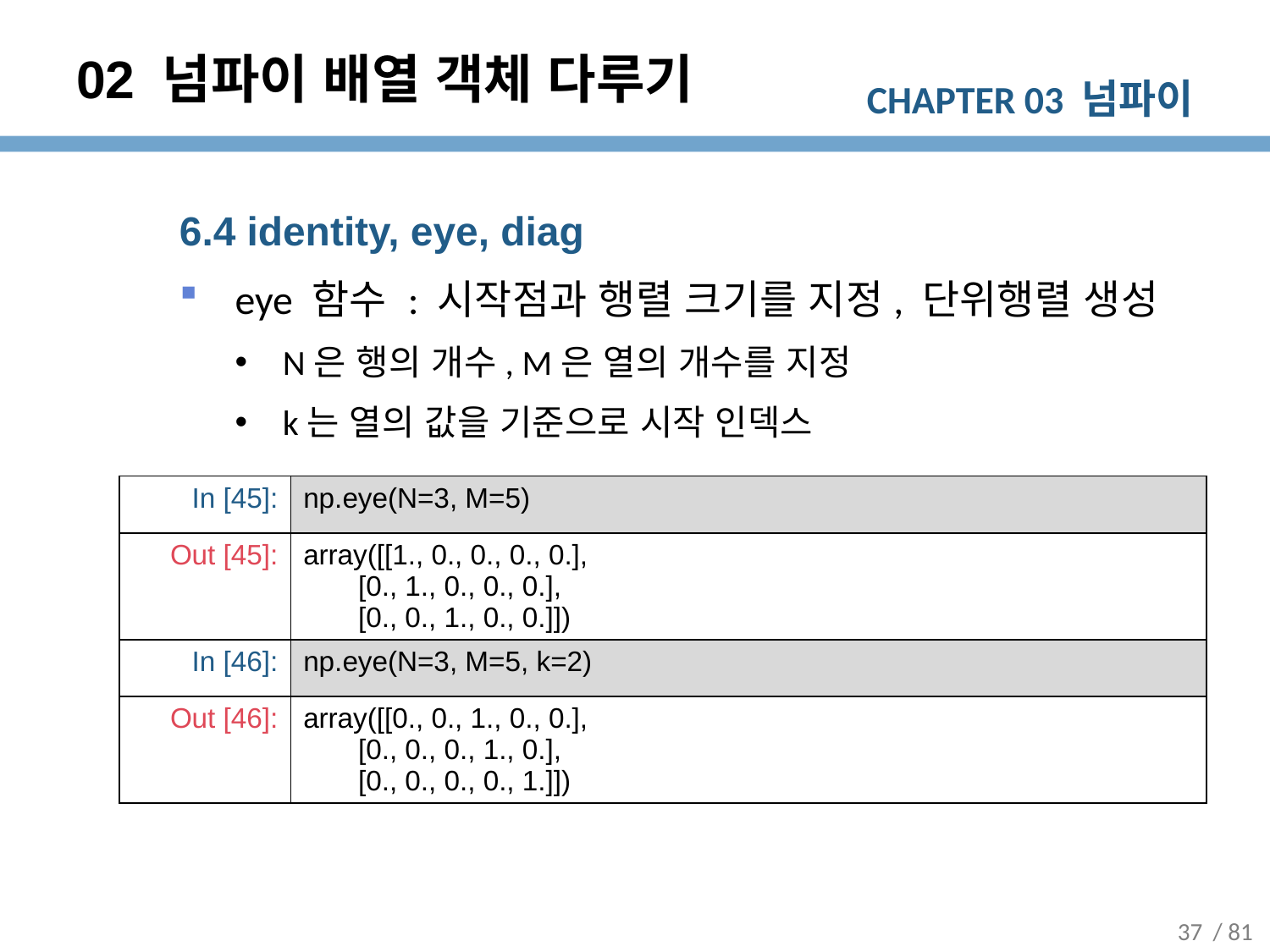

# 02 넘파이 배열 객체 다루기
6.4 identity, eye, diag
eye 함수 : 시작점과 행렬 크기를 지정, 단위행렬 생성
N은 행의 개수, M은 열의 개수를 지정
k는 열의 값을 기준으로 시작 인덱스
| In [45]: | np.eye(N=3, M=5) |
| --- | --- |
| Out [45]: | array([[1., 0., 0., 0., 0.], [0., 1., 0., 0., 0.], [0., 0., 1., 0., 0.]]) |
| In [46]: | np.eye(N=3, M=5, k=2) |
| Out [46]: | array([[0., 0., 1., 0., 0.], [0., 0., 0., 1., 0.], [0., 0., 0., 0., 1.]]) |